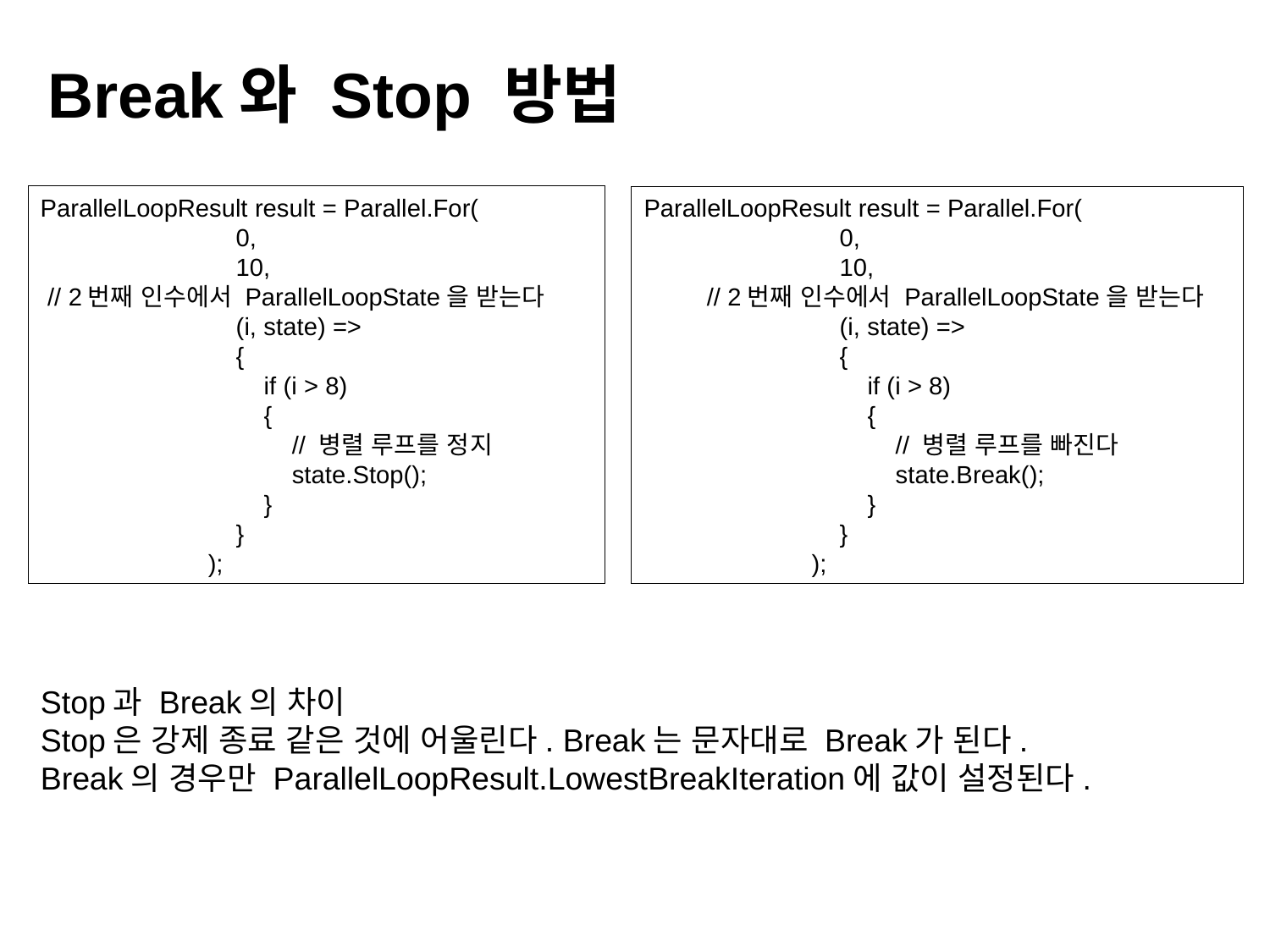

Break와 Stop 방법
ParallelLoopResult result = Parallel.For(
                            0,
                            10,
 // 2번째 인수에서 ParallelLoopState을 받는다
                            (i, state) =>
                            {
                                if (i > 8)
                                {
                                    // 병렬 루프를 정지
                                    state.Stop();
                                }
                            }
                        );
ParallelLoopResult result = Parallel.For(
                            0,
                            10,
         // 2번째 인수에서 ParallelLoopState을 받는다
                            (i, state) =>
                            {
                                if (i > 8)
                                {
                                    // 병렬 루프를 빠진다
                                    state.Break();
                                }
                            }
                        );
Stop과 Break의 차이
Stop은 강제 종료 같은 것에 어울린다. Break는 문자대로 Break가 된다.
Break의 경우만 ParallelLoopResult.LowestBreakIteration에 값이 설정된다.